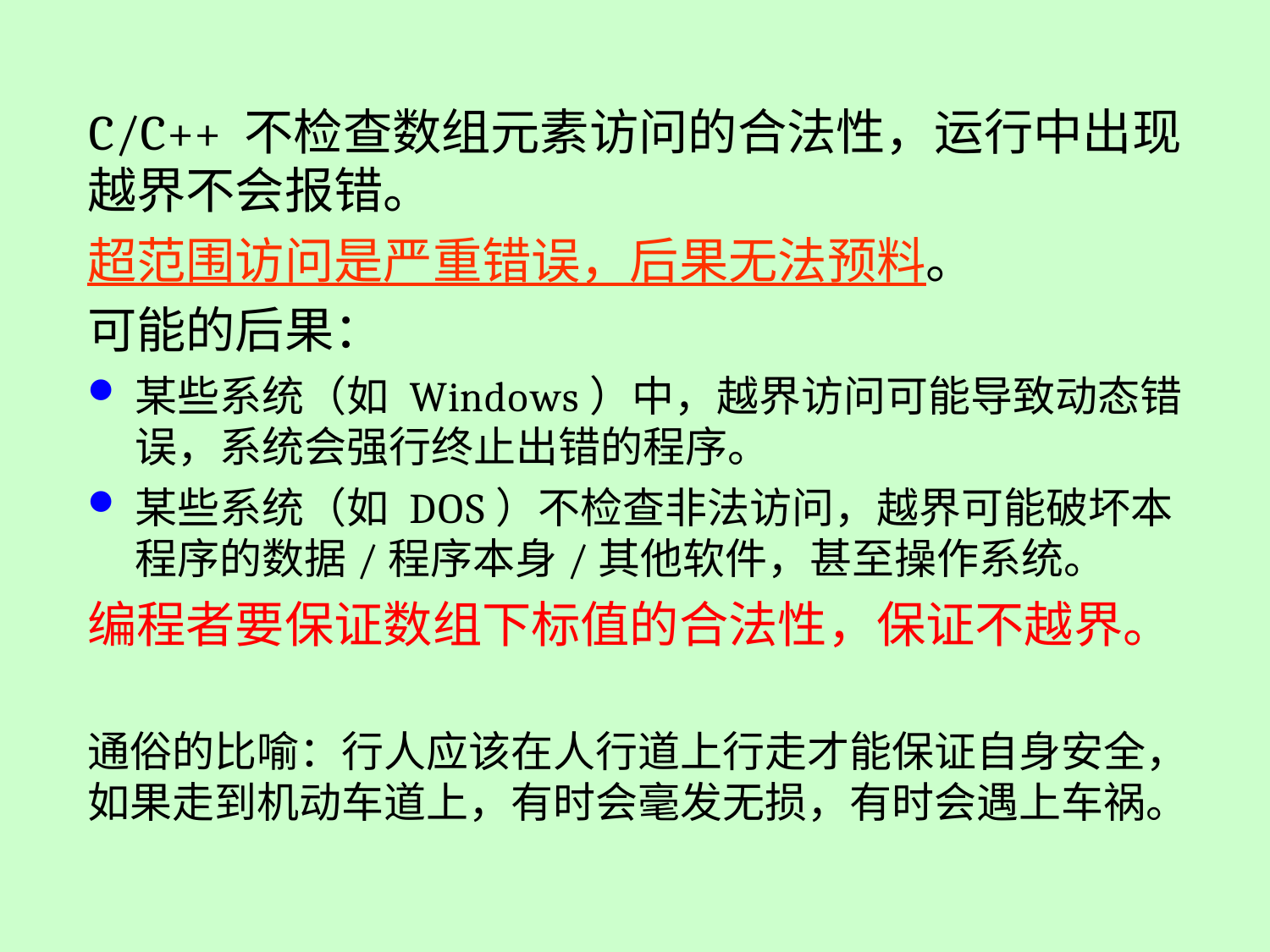

C/C++ 不检查数组元素访问的合法性，运行中出现越界不会报错。
超范围访问是严重错误，后果无法预料。
可能的后果：
某些系统（如 Windows）中，越界访问可能导致动态错误，系统会强行终止出错的程序。
某些系统（如 DOS）不检查非法访问，越界可能破坏本程序的数据/程序本身/其他软件，甚至操作系统。
编程者要保证数组下标值的合法性，保证不越界。

通俗的比喻：行人应该在人行道上行走才能保证自身安全，如果走到机动车道上，有时会毫发无损，有时会遇上车祸。
16